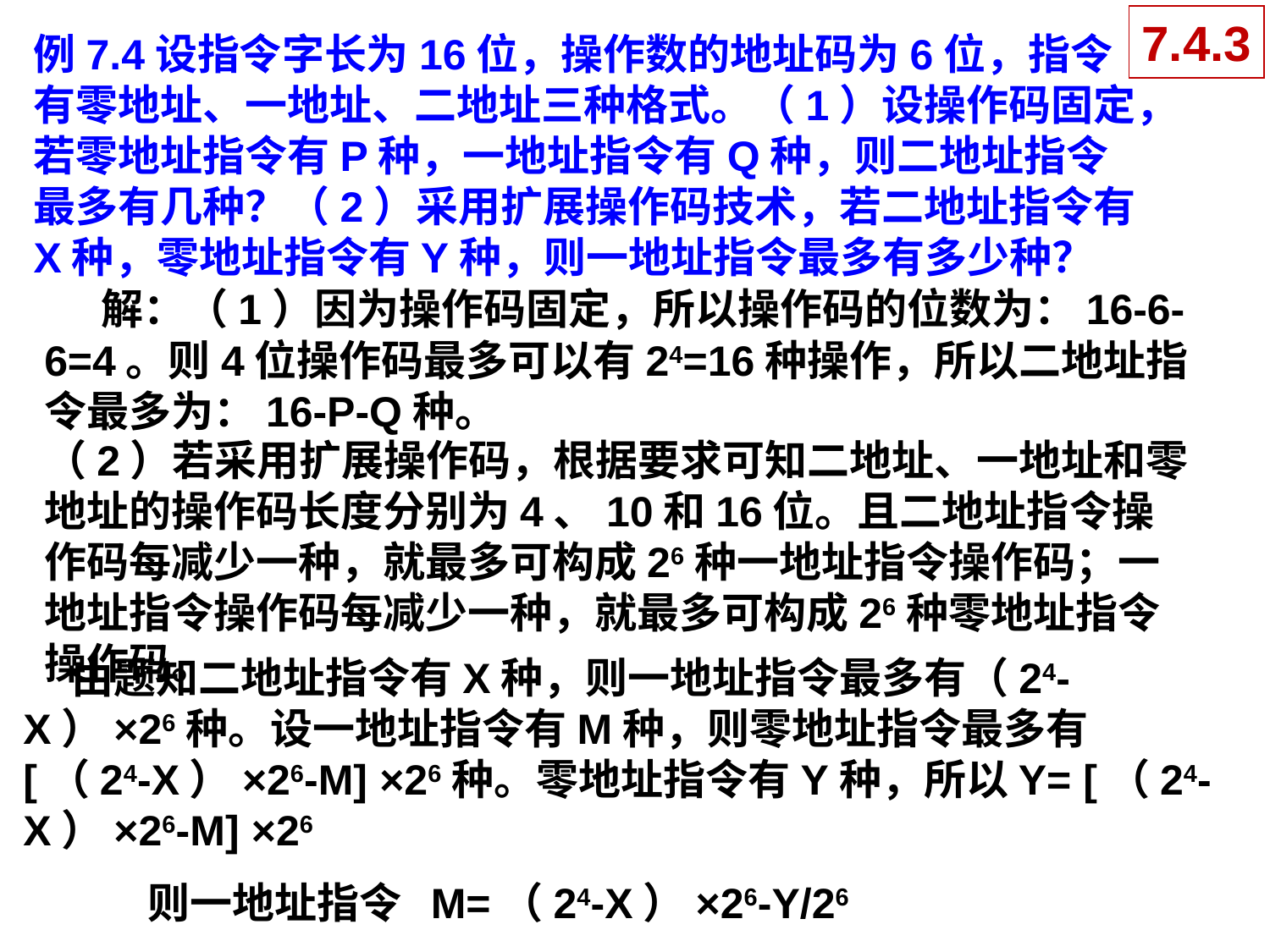

7.4.3
例7.4设指令字长为16位，操作数的地址码为6位，指令有零地址、一地址、二地址三种格式。（1）设操作码固定，若零地址指令有P种，一地址指令有Q种，则二地址指令最多有几种？（2）采用扩展操作码技术，若二地址指令有X种，零地址指令有Y种，则一地址指令最多有多少种？
    解：（1）因为操作码固定，所以操作码的位数为：16-6-6=4。则4位操作码最多可以有24=16种操作，所以二地址指令最多为：16-P-Q种。
（2）若采用扩展操作码，根据要求可知二地址、一地址和零地址的操作码长度分别为4、10和16位。且二地址指令操作码每减少一种，就最多可构成26种一地址指令操作码；一地址指令操作码每减少一种，就最多可构成26种零地址指令操作码。
    由题知二地址指令有X种，则一地址指令最多有（24-X）×26种。设一地址指令有M种，则零地址指令最多有[（24-X）×26-M] ×26种。零地址指令有Y种，所以Y= [（24-X）×26-M] ×26
            则一地址指令  M=（24-X）×26-Y/26